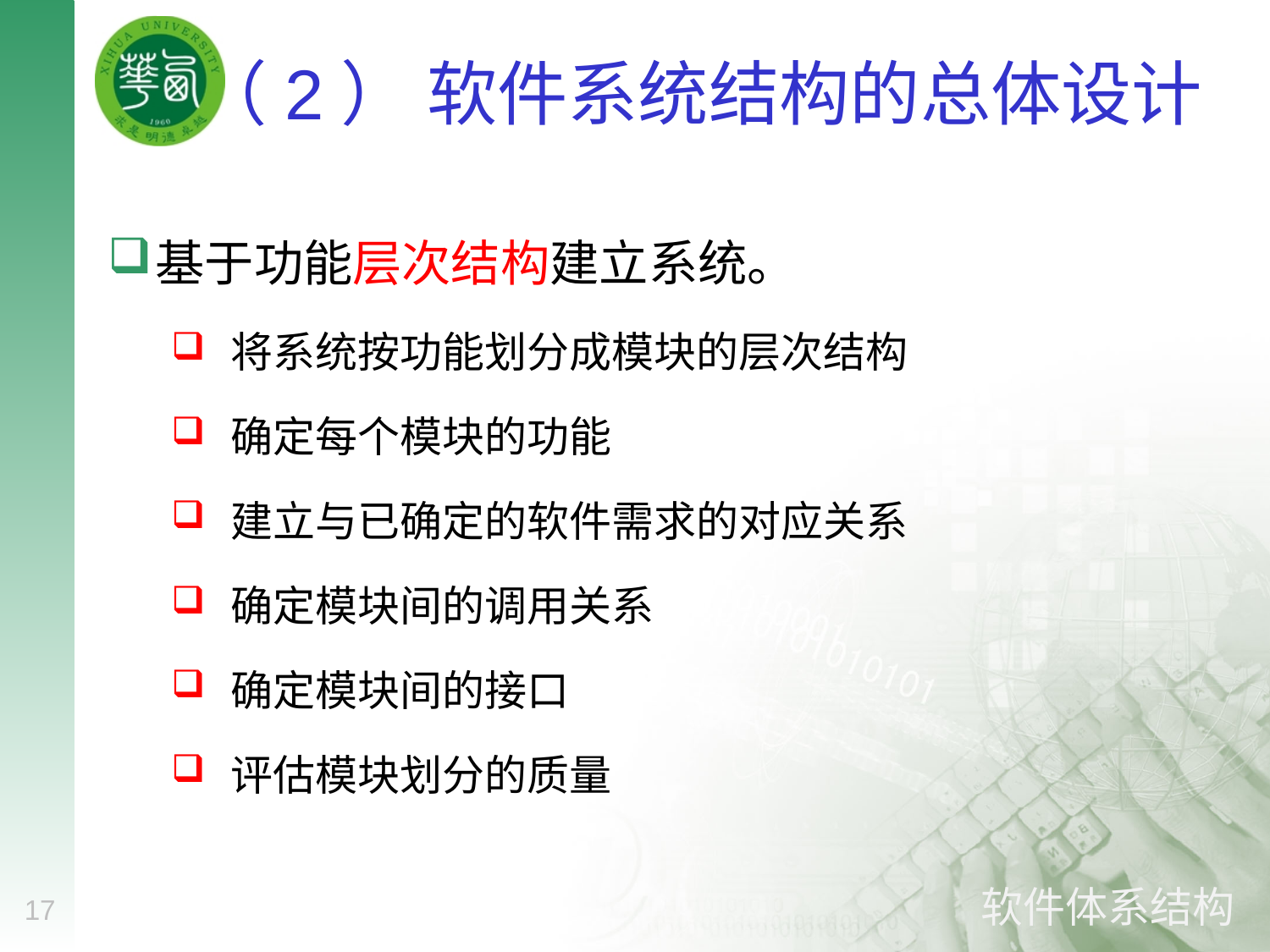

# （2） 软件系统结构的总体设计
基于功能层次结构建立系统。
 将系统按功能划分成模块的层次结构
 确定每个模块的功能
 建立与已确定的软件需求的对应关系
 确定模块间的调用关系
 确定模块间的接口
 评估模块划分的质量
17